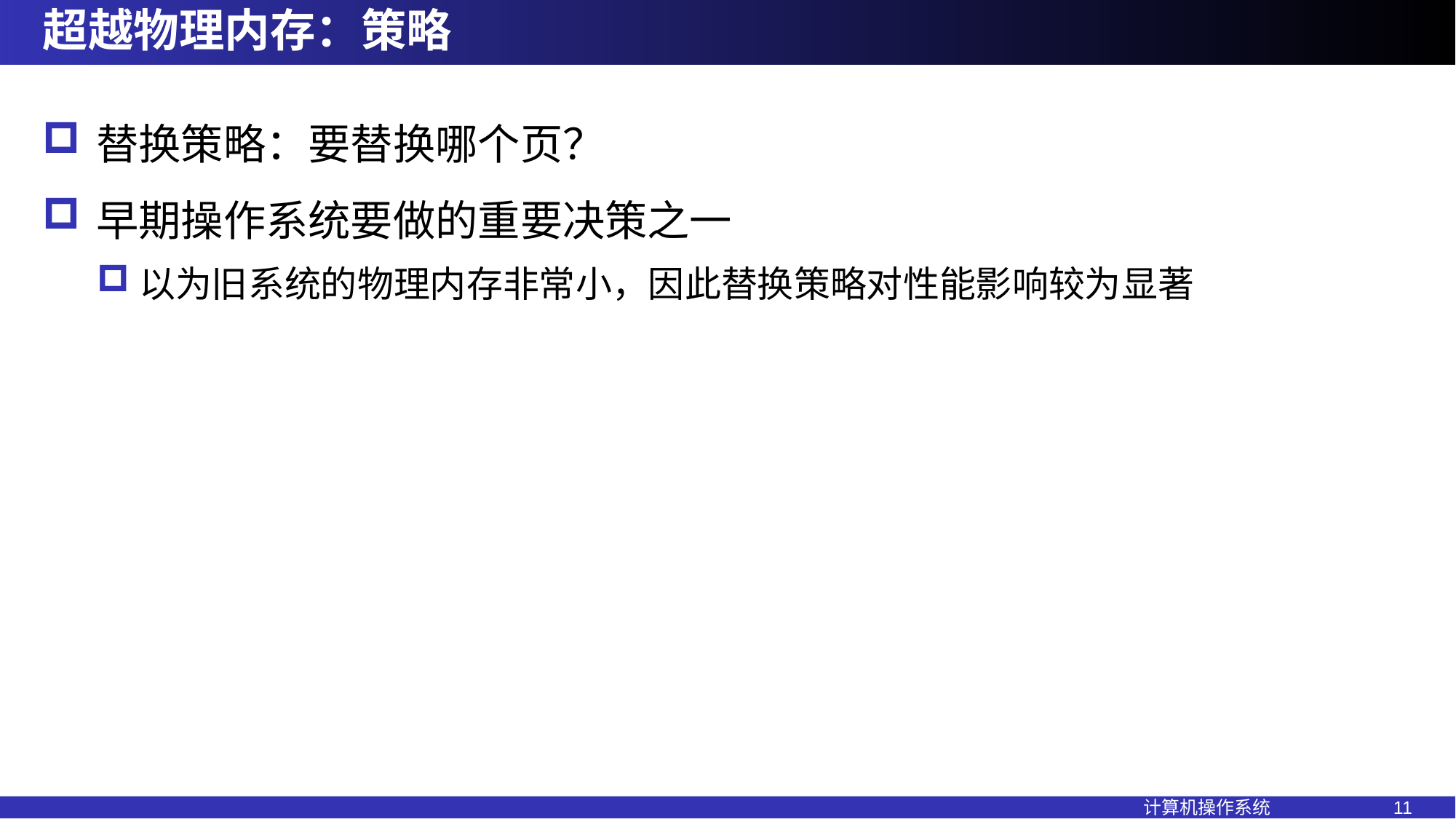

# 超越物理内存：策略
替换策略：要替换哪个页？
早期操作系统要做的重要决策之一
以为旧系统的物理内存非常小，因此替换策略对性能影响较为显著

计算机操作系统                     11